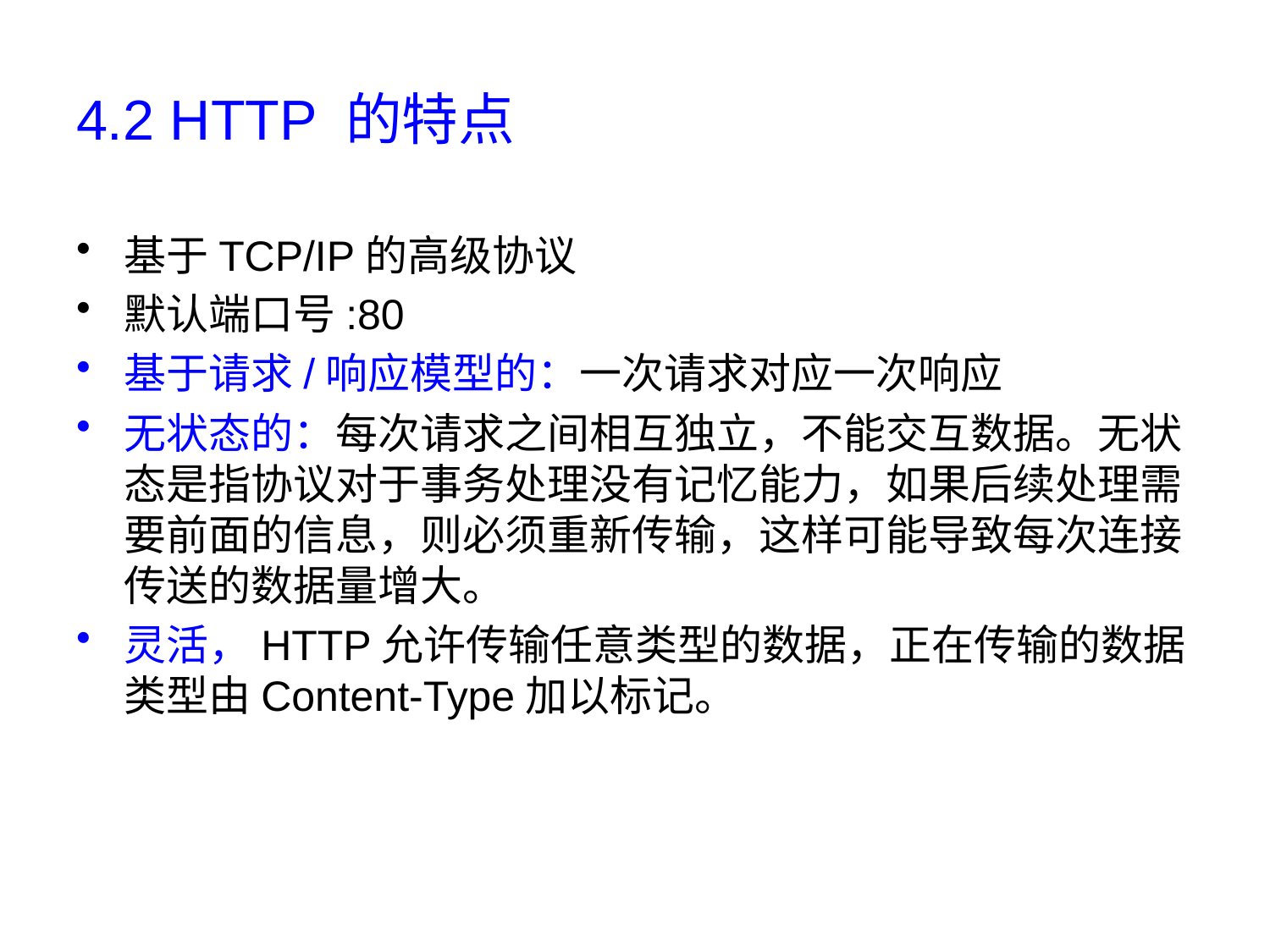

# 4.2 HTTP 的特点
基于TCP/IP的高级协议
默认端口号:80
基于请求/响应模型的：一次请求对应一次响应
无状态的：每次请求之间相互独立，不能交互数据。无状态是指协议对于事务处理没有记忆能力，如果后续处理需要前面的信息，则必须重新传输，这样可能导致每次连接传送的数据量增大。
灵活，HTTP允许传输任意类型的数据，正在传输的数据类型由Content-Type加以标记。